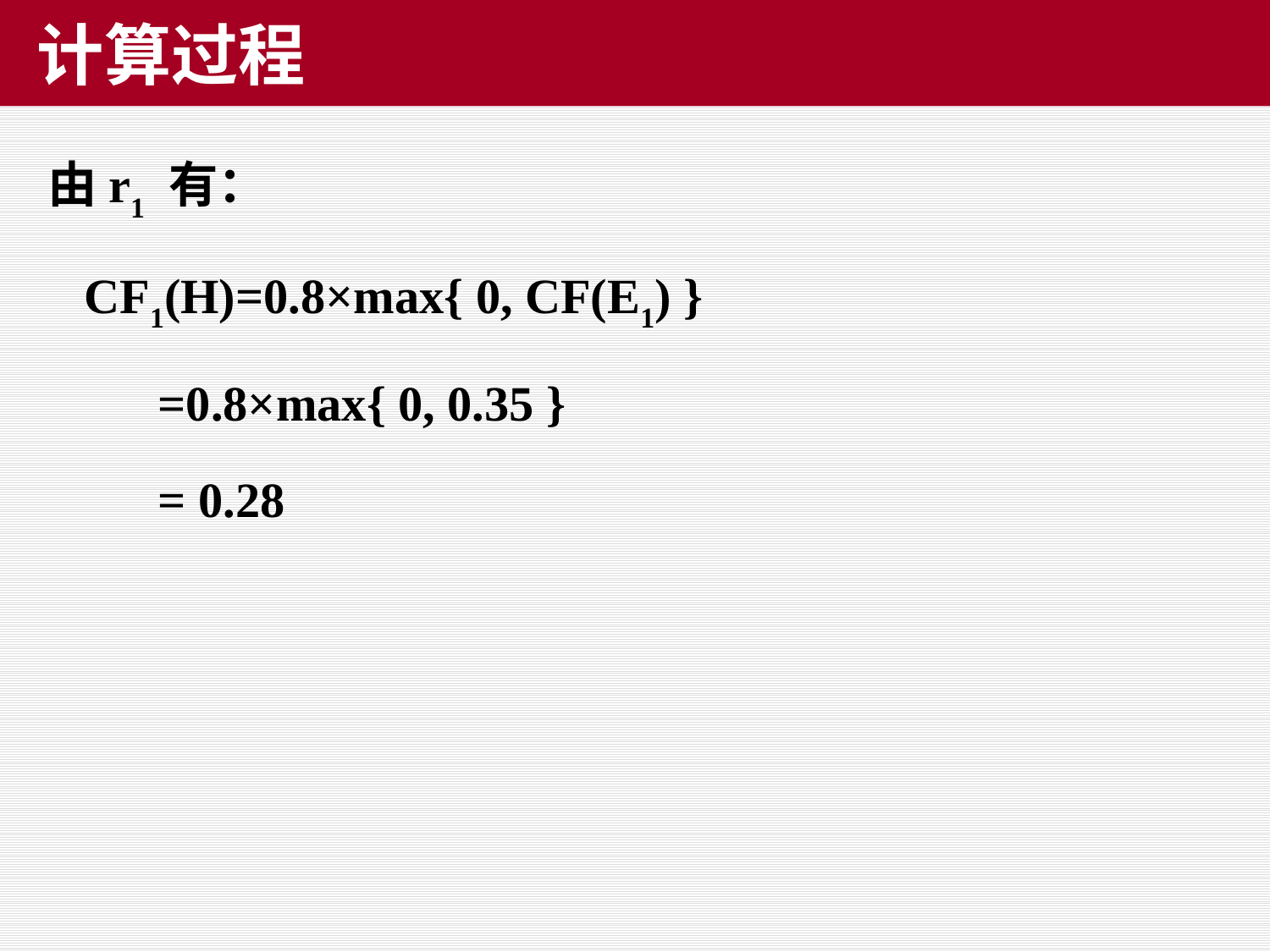

# 计算过程
由r1 有：
   CF1(H)=0.8×max{ 0, CF(E1) }
         =0.8×max{ 0, 0.35 }
         = 0.28